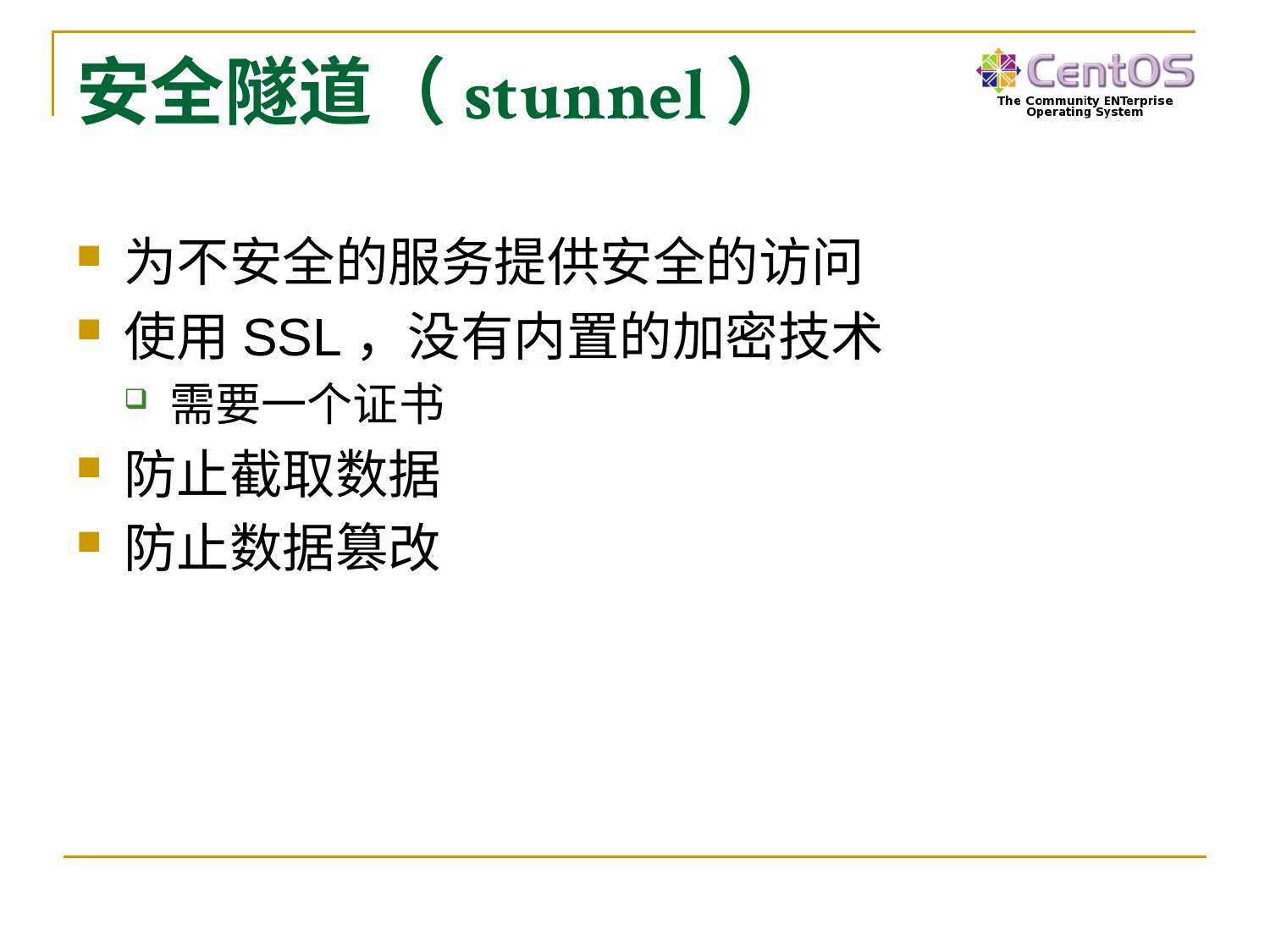

# 安全隧道（stunnel）
为不安全的服务提供安全的访问
使用SSL，没有内置的加密技术
需要一个证书
防止截取数据
防止数据篡改